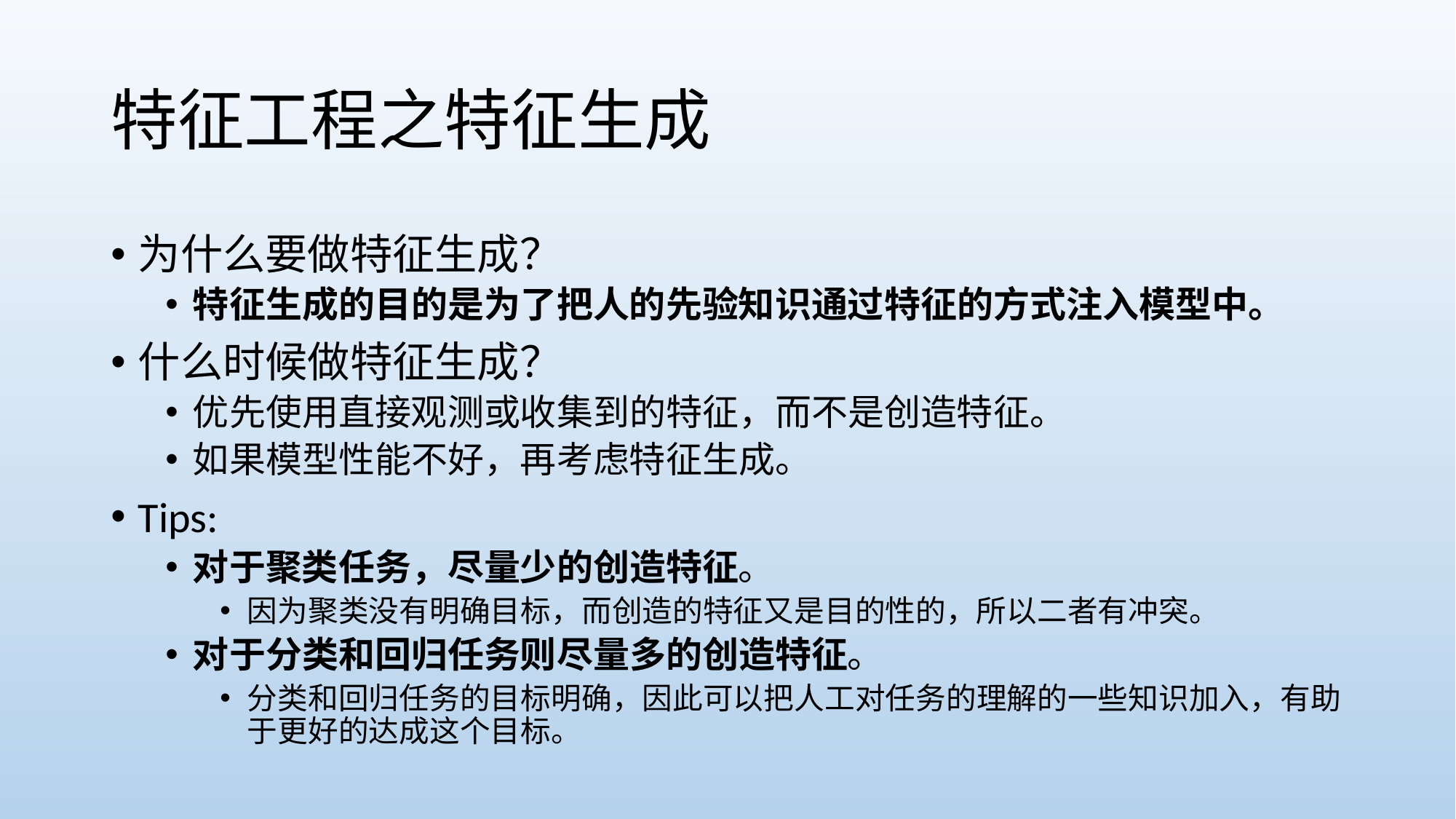

# 特征工程之特征生成
为什么要做特征生成？
特征生成的目的是为了把人的先验知识通过特征的方式注入模型中。
什么时候做特征生成？
优先使用直接观测或收集到的特征，而不是创造特征。
如果模型性能不好，再考虑特征生成。
Tips:
对于聚类任务，尽量少的创造特征。
因为聚类没有明确目标，而创造的特征又是目的性的，所以二者有冲突。
对于分类和回归任务则尽量多的创造特征。
分类和回归任务的目标明确，因此可以把人工对任务的理解的一些知识加入，有助于更好的达成这个目标。